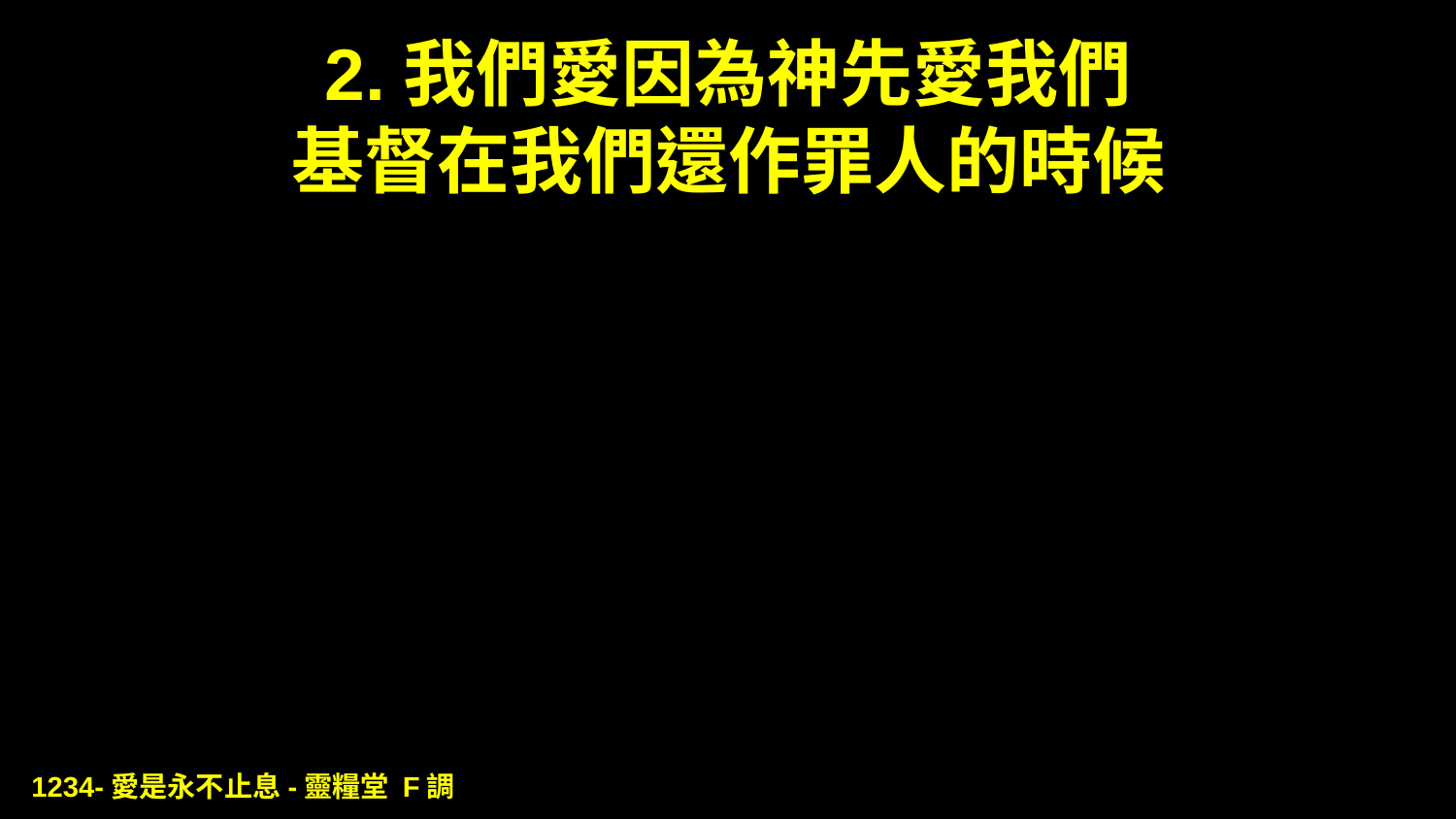

# 2.我們愛因為神先愛我們 基督在我們還作罪人的時候
1234-愛是永不止息-靈糧堂 F調